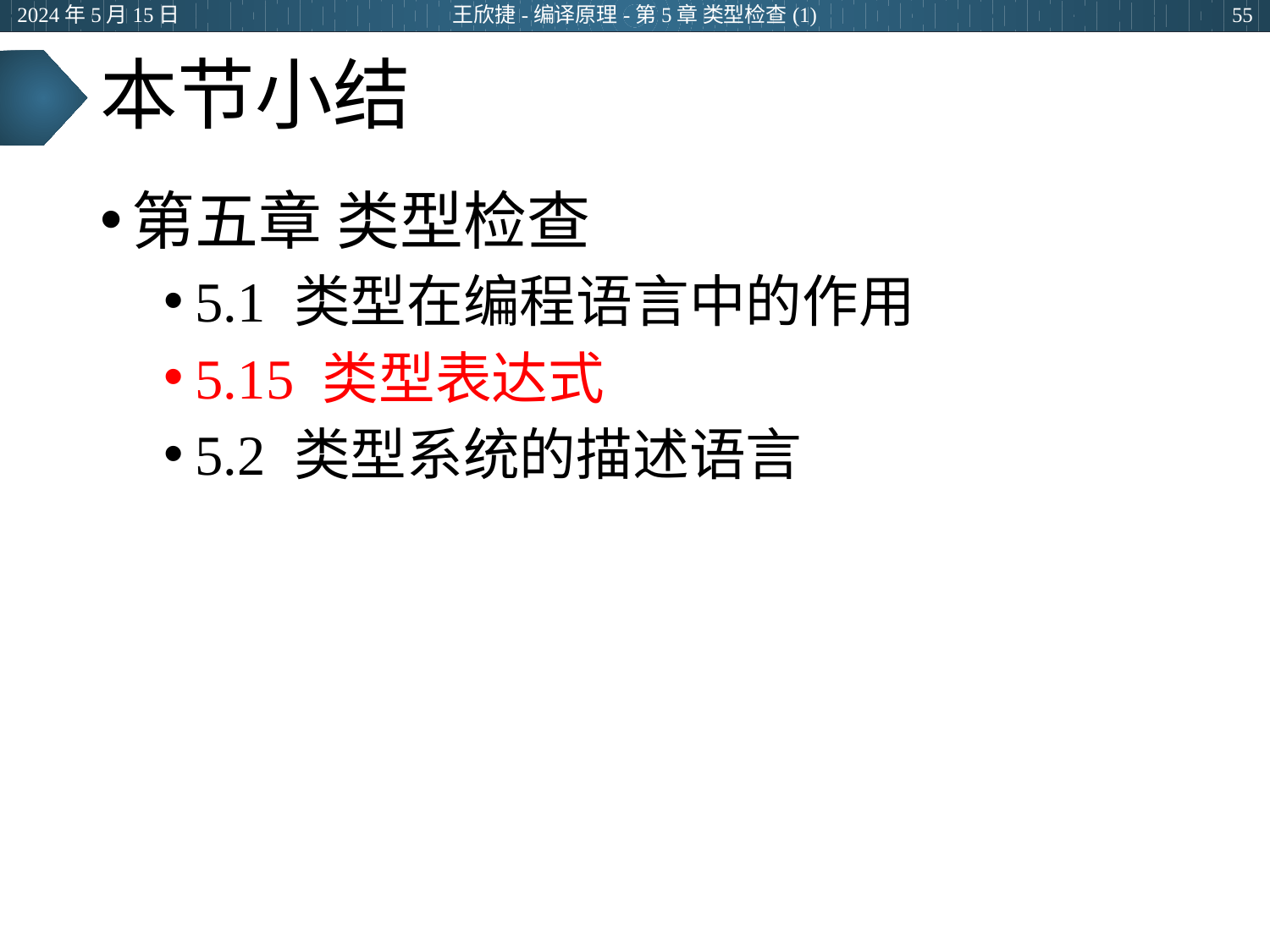

2024年5月15日
王欣捷-编译原理-第5章 类型检查(1)
55
# 本节小结
第五章 类型检查
5.1 类型在编程语言中的作用
5.15 类型表达式
5.2 类型系统的描述语言